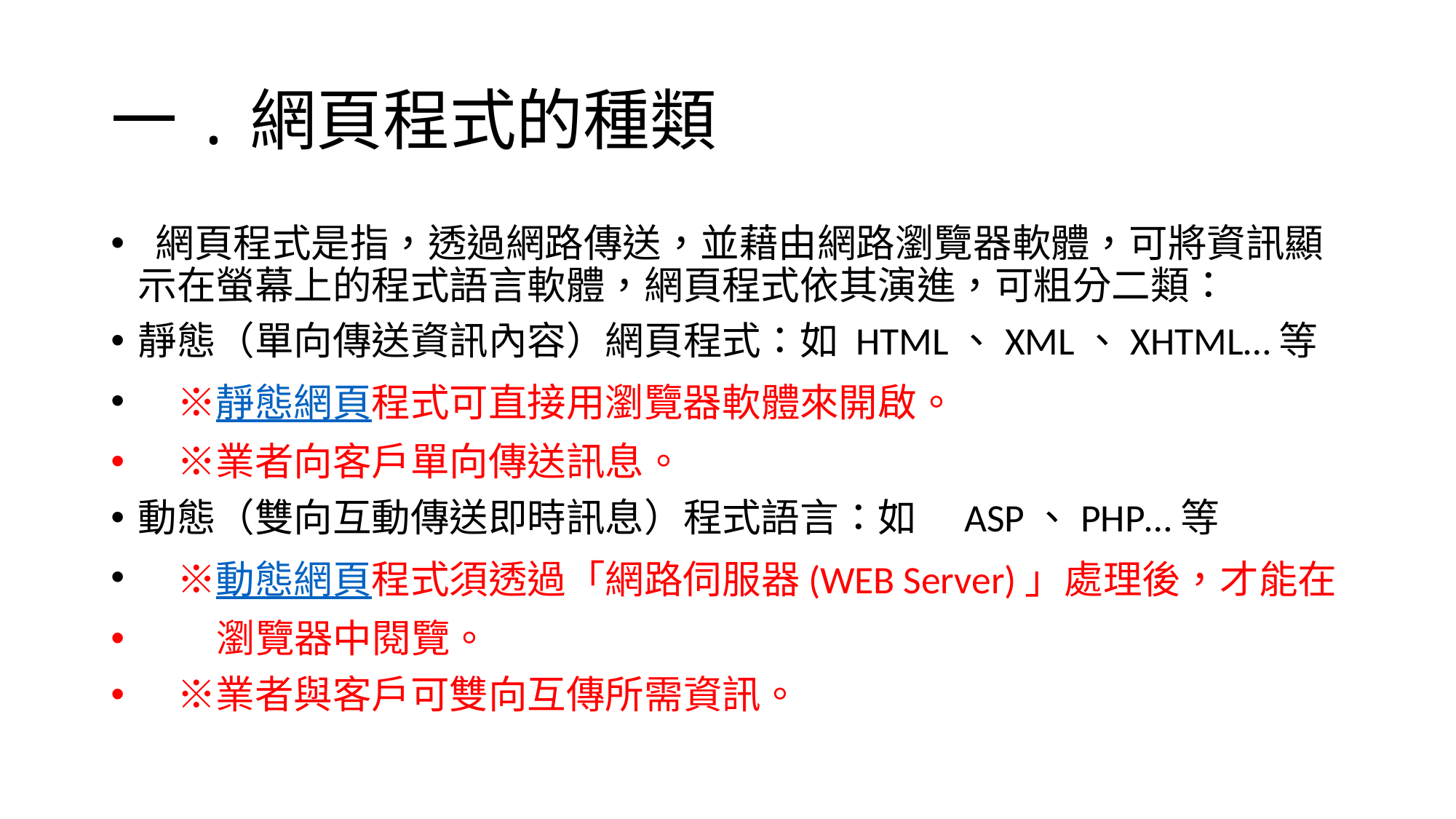

# 一.網頁程式的種類
 網頁程式是指，透過網路傳送，並藉由網路瀏覽器軟體，可將資訊顯示在螢幕上的程式語言軟體，網頁程式依其演進，可粗分二類：
靜態（單向傳送資訊內容）網頁程式：如 HTML、XML、XHTML…等
　※靜態網頁程式可直接用瀏覽器軟體來開啟。
　※業者向客戶單向傳送訊息。
動態（雙向互動傳送即時訊息）程式語言：如　ASP、PHP…等
　※動態網頁程式須透過「網路伺服器(WEB Server)」處理後，才能在
        瀏覽器中閱覽。
　※業者與客戶可雙向互傳所需資訊。